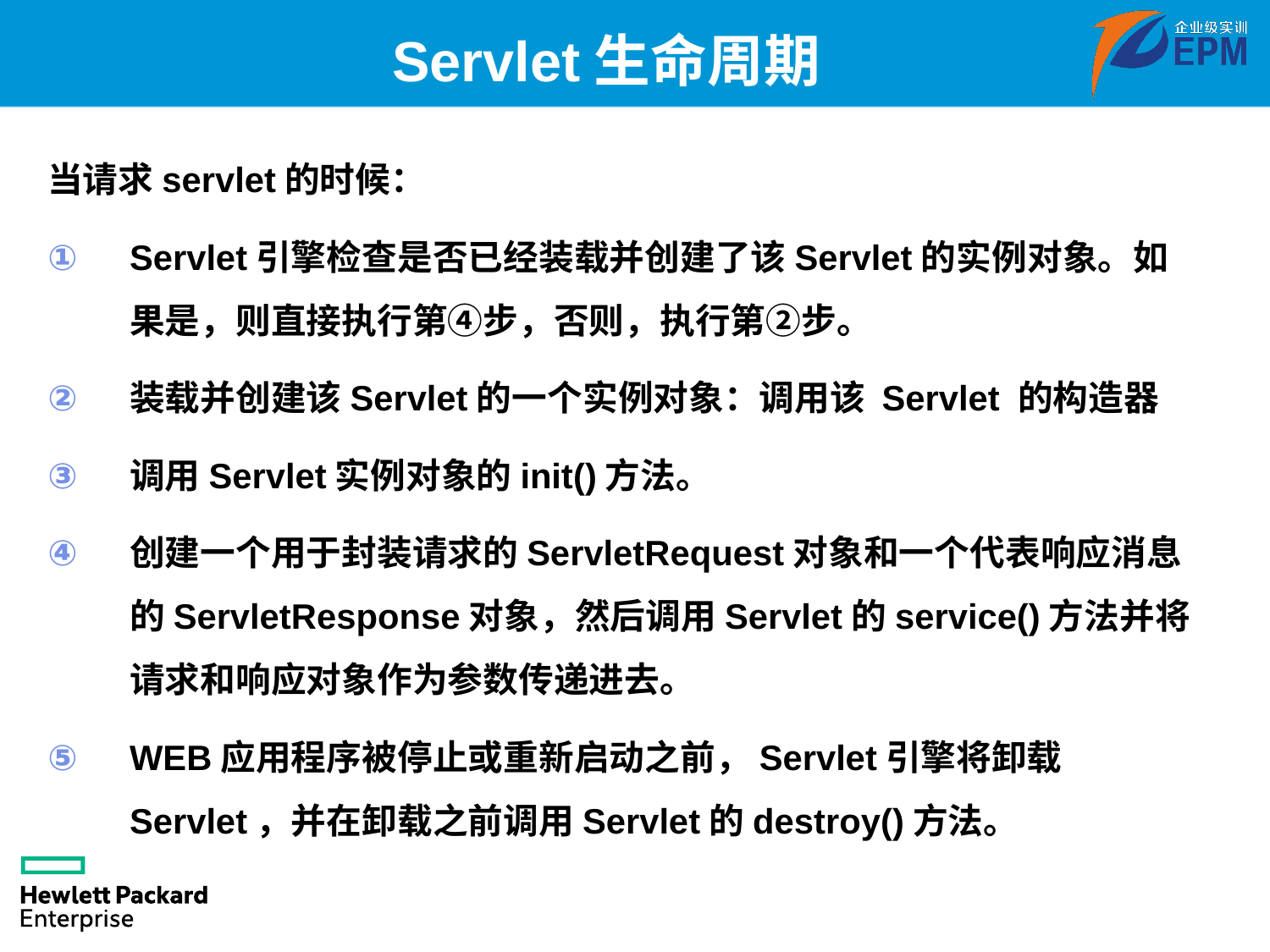

# Servlet生命周期
当请求servlet的时候：
Servlet引擎检查是否已经装载并创建了该Servlet的实例对象。如果是，则直接执行第④步，否则，执行第②步。
装载并创建该Servlet的一个实例对象：调用该 Servlet 的构造器
调用Servlet实例对象的init()方法。
创建一个用于封装请求的ServletRequest对象和一个代表响应消息的ServletResponse对象，然后调用Servlet的service()方法并将请求和响应对象作为参数传递进去。
WEB应用程序被停止或重新启动之前，Servlet引擎将卸载Servlet，并在卸载之前调用Servlet的destroy()方法。